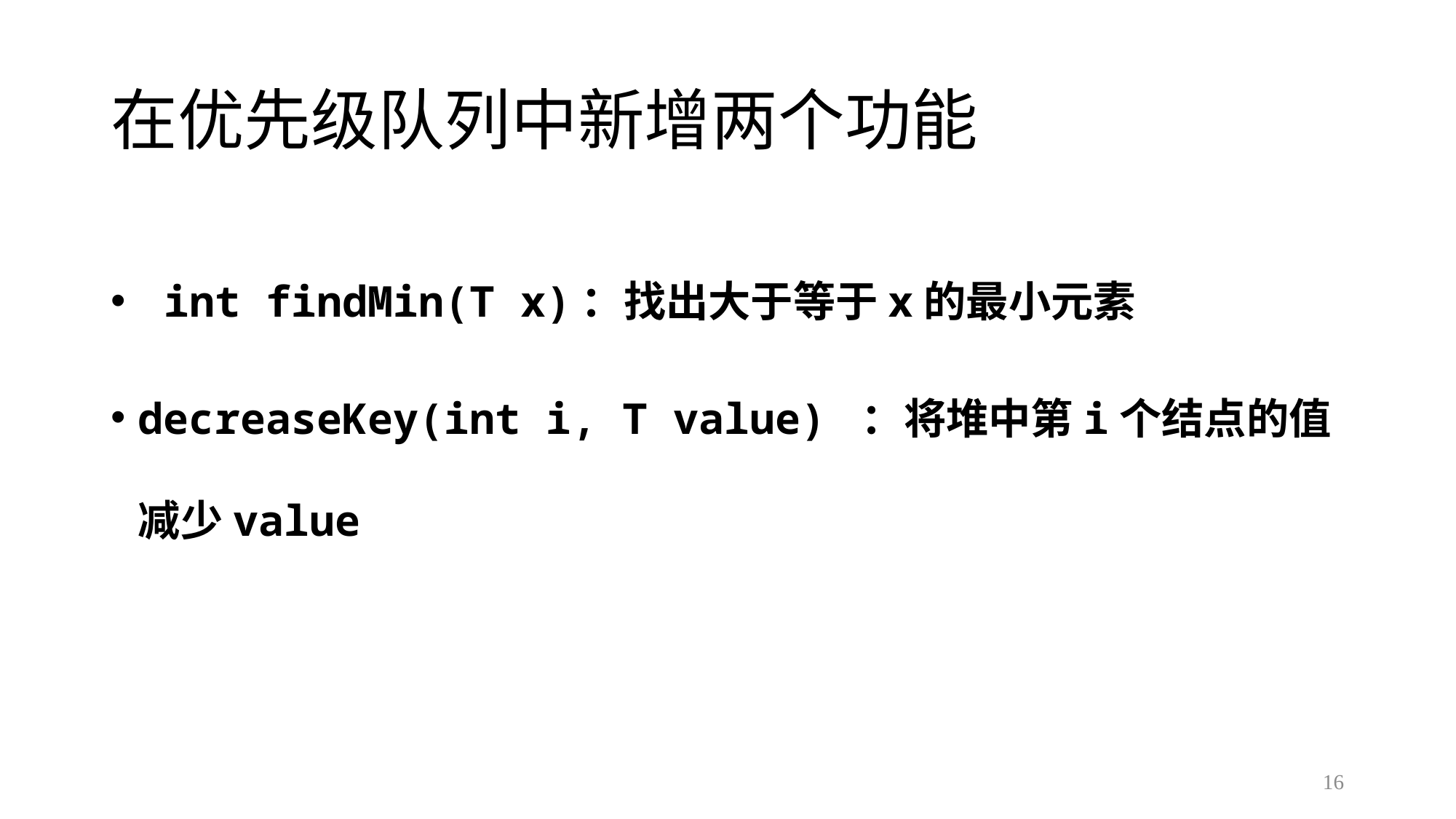

# 在优先级队列中新增两个功能
 int findMin(T x)：找出大于等于x的最小元素
decreaseKey(int i, T value) ：将堆中第i个结点的值减少value
16